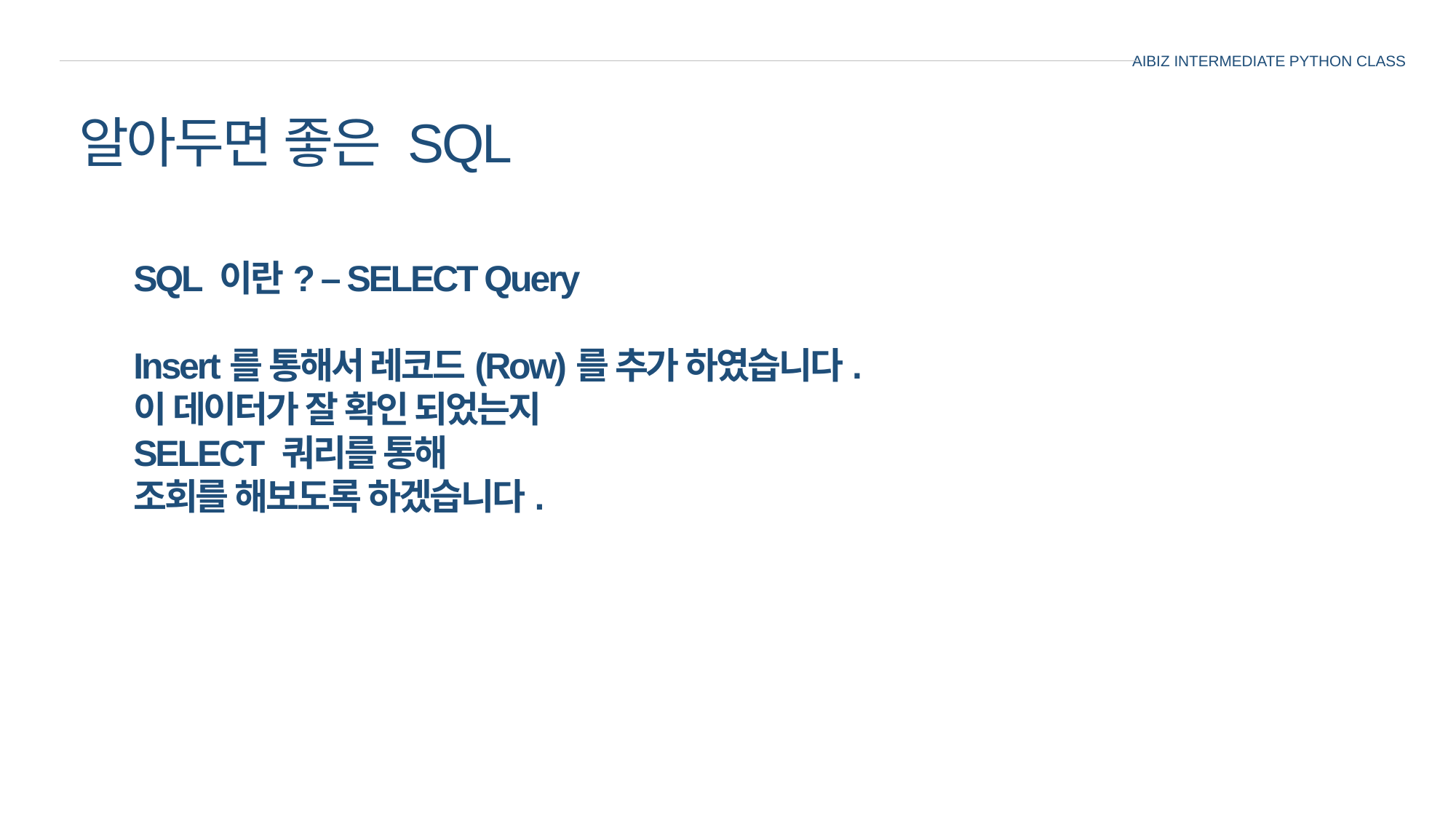

AIBIZ INTERMEDIATE PYTHON CLASS
알아두면 좋은 SQL
SQL 이란? – SELECT Query

Insert를 통해서 레코드(Row)를 추가 하였습니다.
이 데이터가 잘 확인 되었는지
SELECT 쿼리를 통해
조회를 해보도록 하겠습니다.